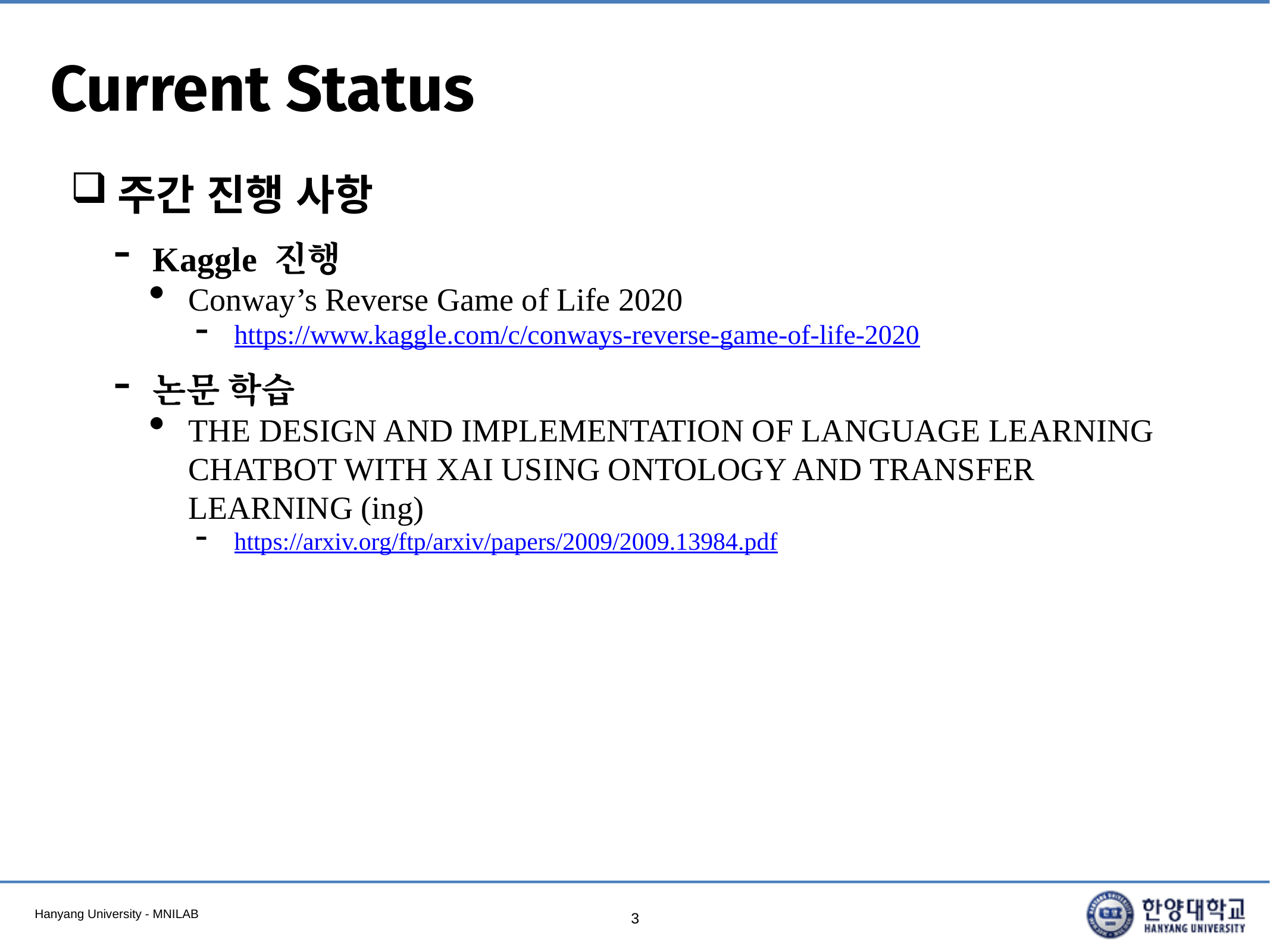

# Current Status
주간 진행 사항
Kaggle 진행
Conway’s Reverse Game of Life 2020
https://www.kaggle.com/c/conways-reverse-game-of-life-2020
논문 학습
THE DESIGN AND IMPLEMENTATION OF LANGUAGE LEARNING CHATBOT WITH XAI USING ONTOLOGY AND TRANSFER LEARNING (ing)
https://arxiv.org/ftp/arxiv/papers/2009/2009.13984.pdf
3